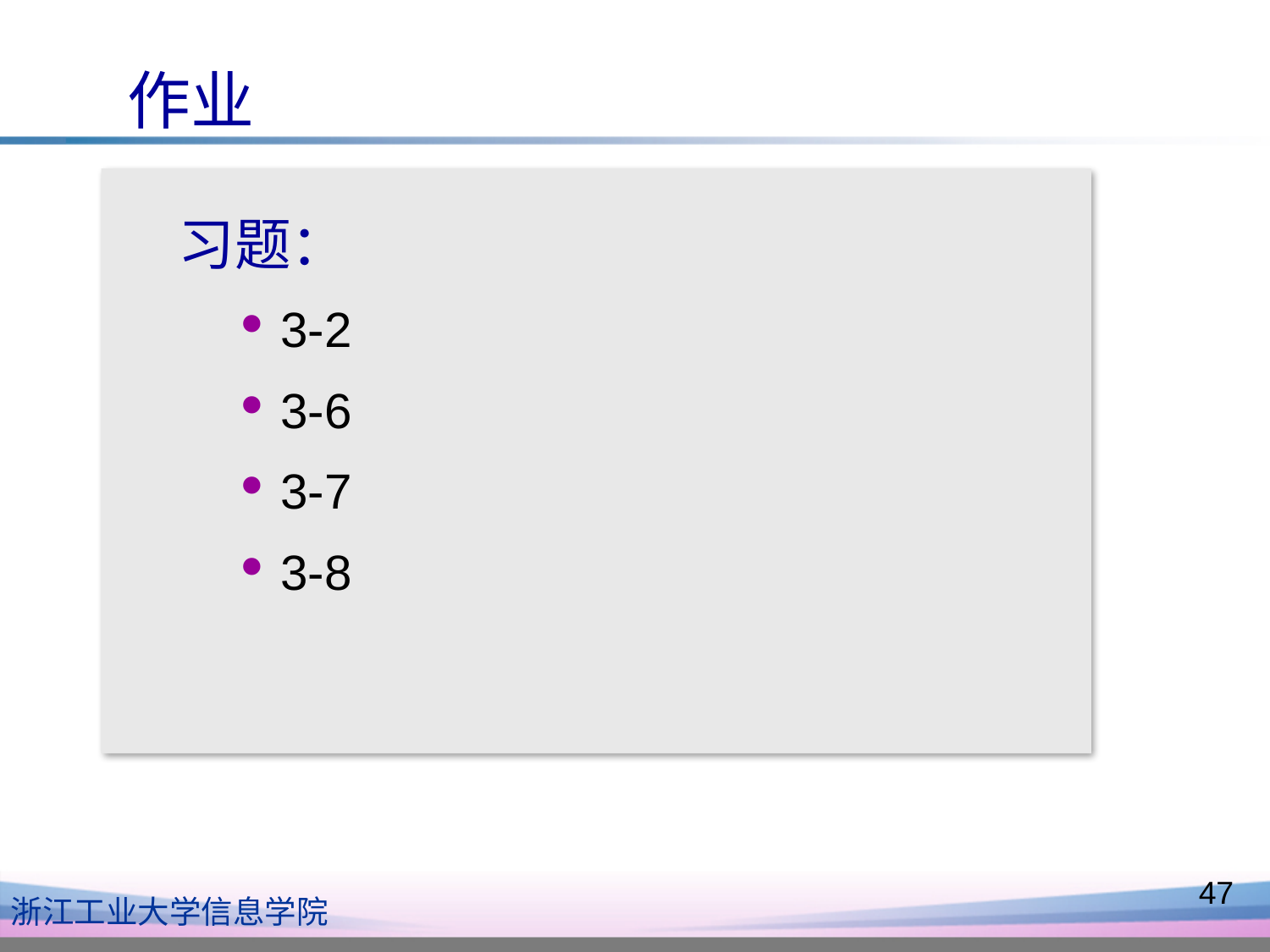

作业
    习题：
3-2
3-6
3-7
3-8
47
浙江工业大学信息学院